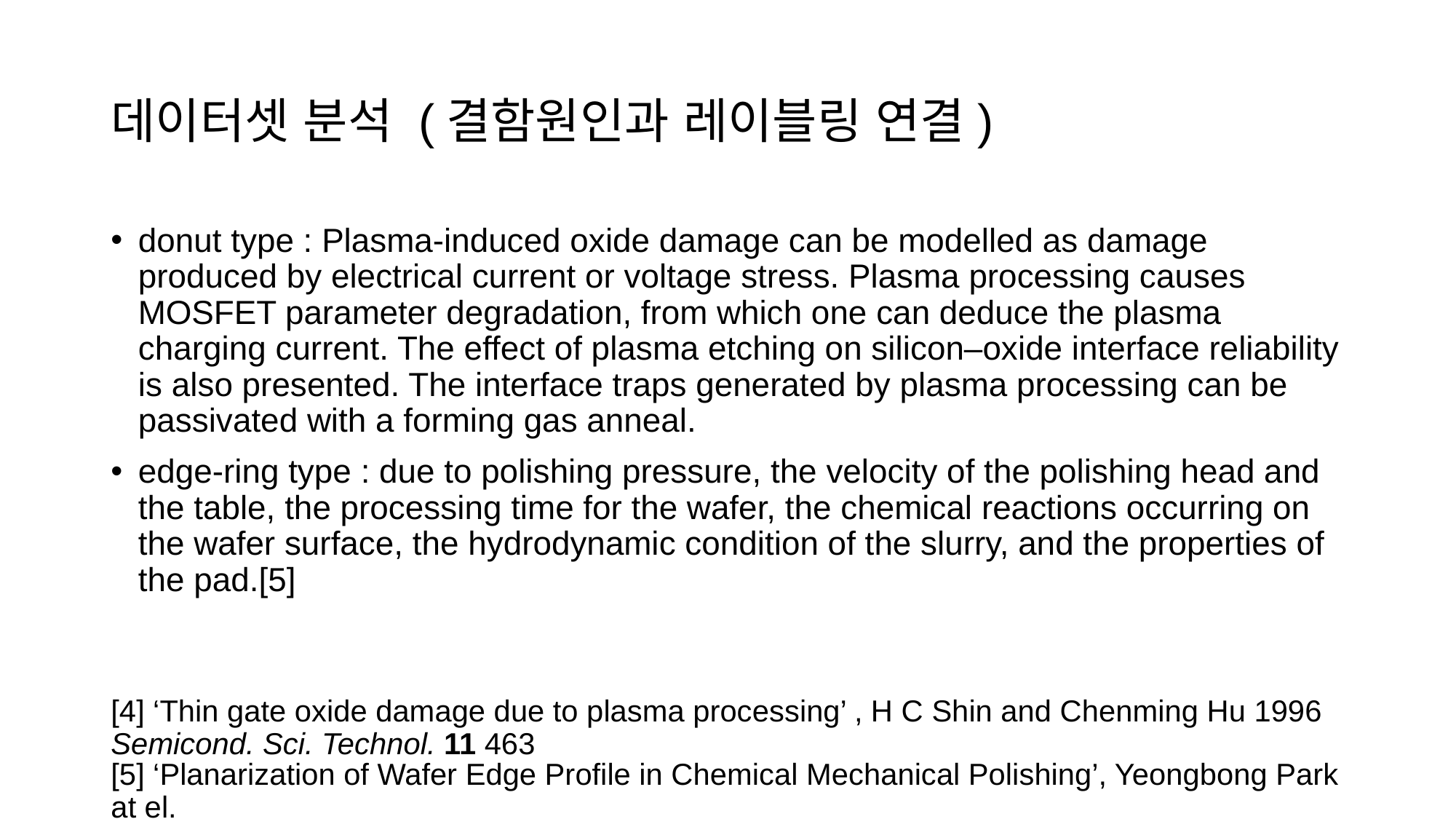

# 데이터셋 분석 (결함원인과 레이블링 연결)
donut type : Plasma-induced oxide damage can be modelled as damage produced by electrical current or voltage stress. Plasma processing causes MOSFET parameter degradation, from which one can deduce the plasma charging current. The effect of plasma etching on silicon–oxide interface reliability is also presented. The interface traps generated by plasma processing can be passivated with a forming gas anneal.
edge-ring type : due to polishing pressure, the velocity of the polishing head and the table, the processing time for the wafer, the chemical reactions occurring on the wafer surface, the hydrodynamic condition of the slurry, and the properties of the pad.[5]
[4] ‘Thin gate oxide damage due to plasma processing’ , H C Shin and Chenming Hu 1996 Semicond. Sci. Technol. 11 463

[5] ‘Planarization of Wafer Edge Profile in Chemical Mechanical Polishing’, Yeongbong Park at el.